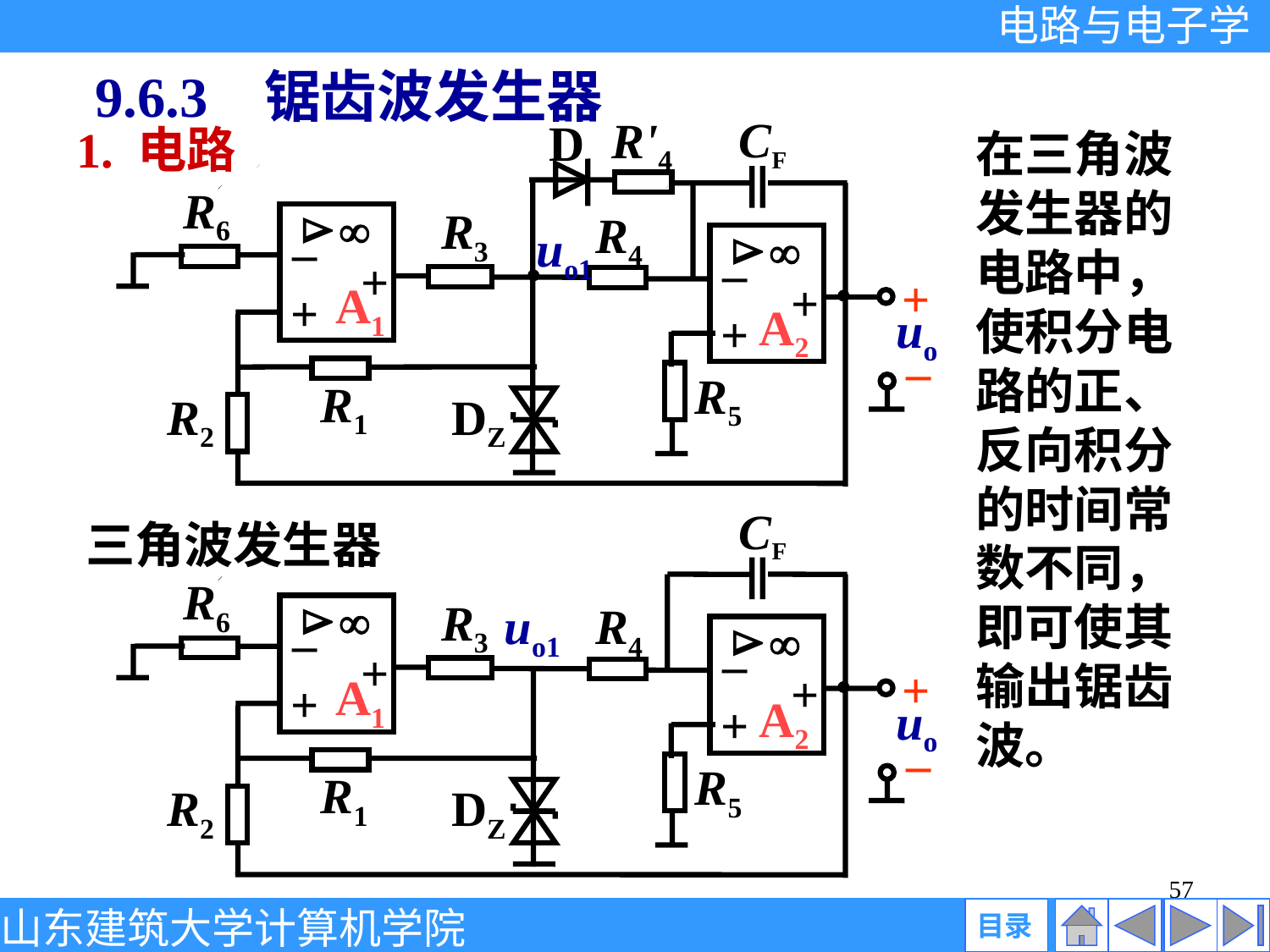

# 9.6.3   锯齿波发生器
CF
R'4
D

R6

R3
∞
R4
Δ

uo1
–
∞
Δ

–
+

+
+

A1

+

A2

uo
+

–

R5

R1

R2
DZ

1. 电路
在三角波发生器的电路中，使积分电路的正、反向积分的时间常数不同，即可使其 输出锯齿波。
CF

R6

R3
∞
uo1
R4
Δ

–
∞
Δ

–
+

+
+

A1
+

A2

uo
+

–

R5

R1

R2
DZ

三角波发生器